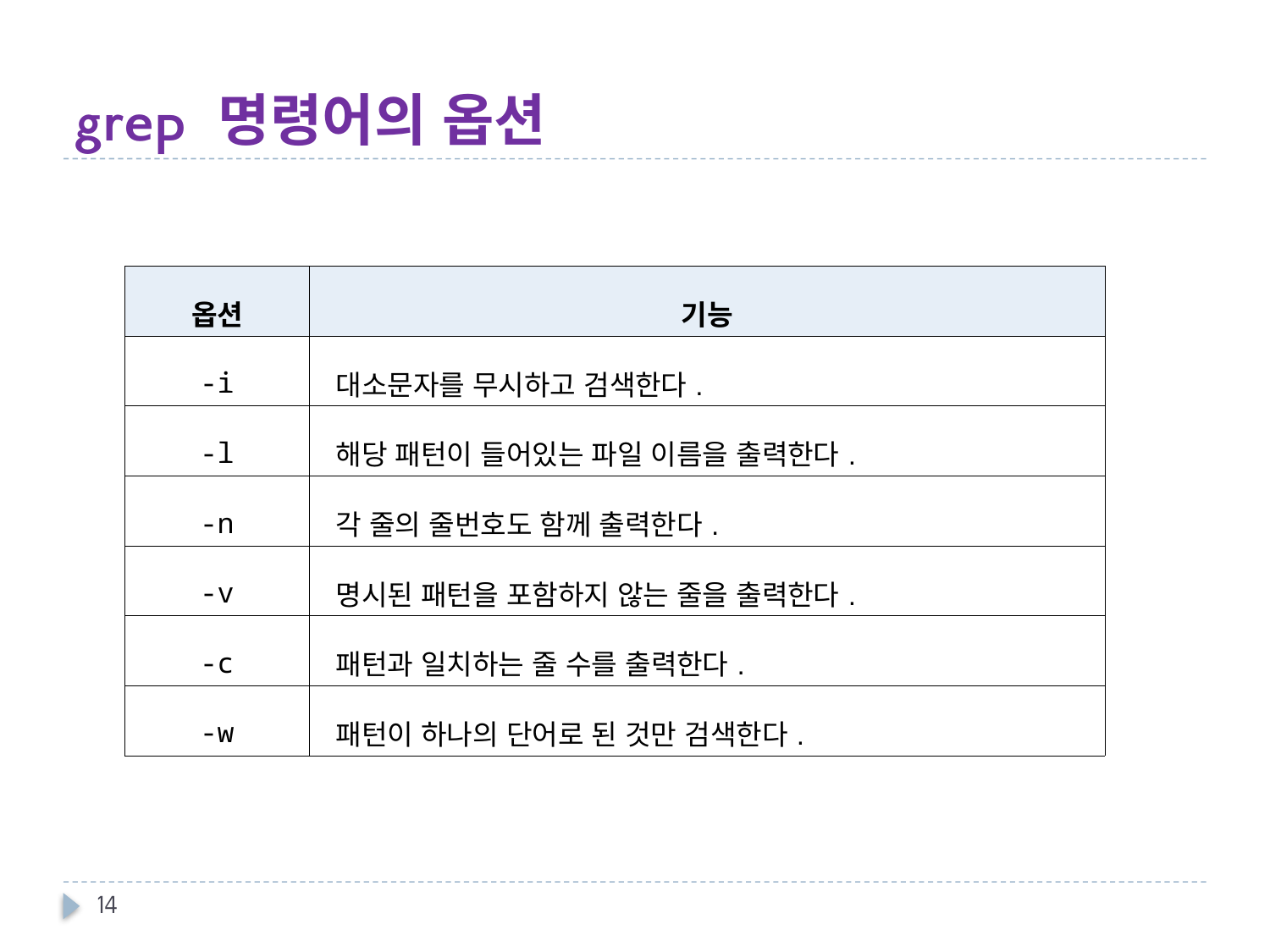

# grep 명령어의 옵션

| 옵션 | 기능 |
| --- | --- |
| -i | 대소문자를 무시하고 검색한다. |
| -l | 해당 패턴이 들어있는 파일 이름을 출력한다. |
| -n | 각 줄의 줄번호도 함께 출력한다. |
| -v | 명시된 패턴을 포함하지 않는 줄을 출력한다. |
| -c | 패턴과 일치하는 줄 수를 출력한다. |
| -w | 패턴이 하나의 단어로 된 것만 검색한다. |
14